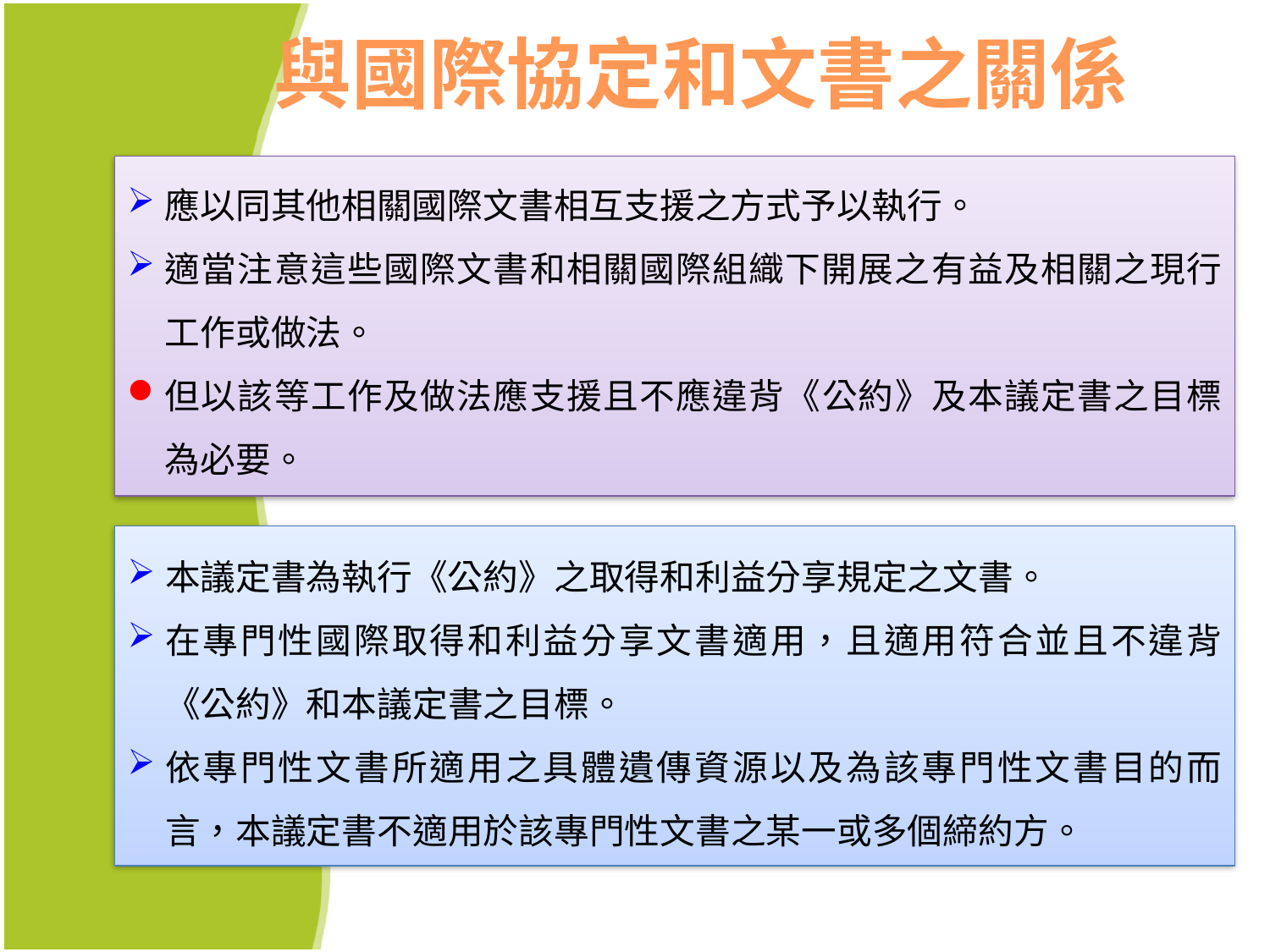

與國際協定和文書之關係

應以同其他相關國際文書相互支援之方式予以執行。
適當注意這些國際文書和相關國際組織下開展之有益及相關之現行工作或做法。
但以該等工作及做法應支援且不應違背《公約》及本議定書之目標為必要。

本議定書為執行《公約》之取得和利益分享規定之文書。
在專門性國際取得和利益分享文書適用，且適用符合並且不違背《公約》和本議定書之目標。
依專門性文書所適用之具體遺傳資源以及為該專門性文書目的而言，本議定書不適用於該專門性文書之某一或多個締約方。